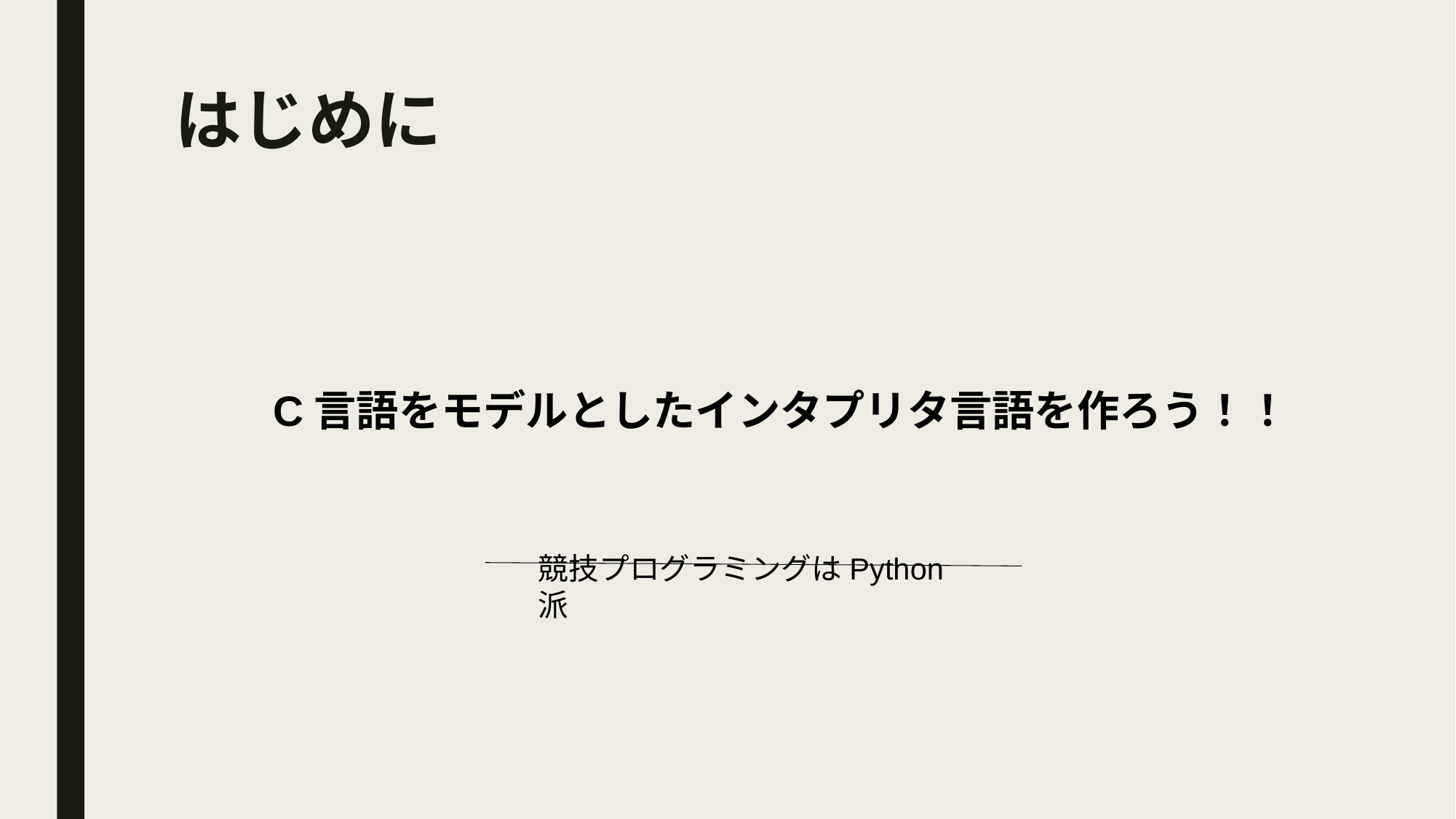

# はじめに
C言語をモデルとしたインタプリタ言語を作ろう！！
競技プログラミングはPython派